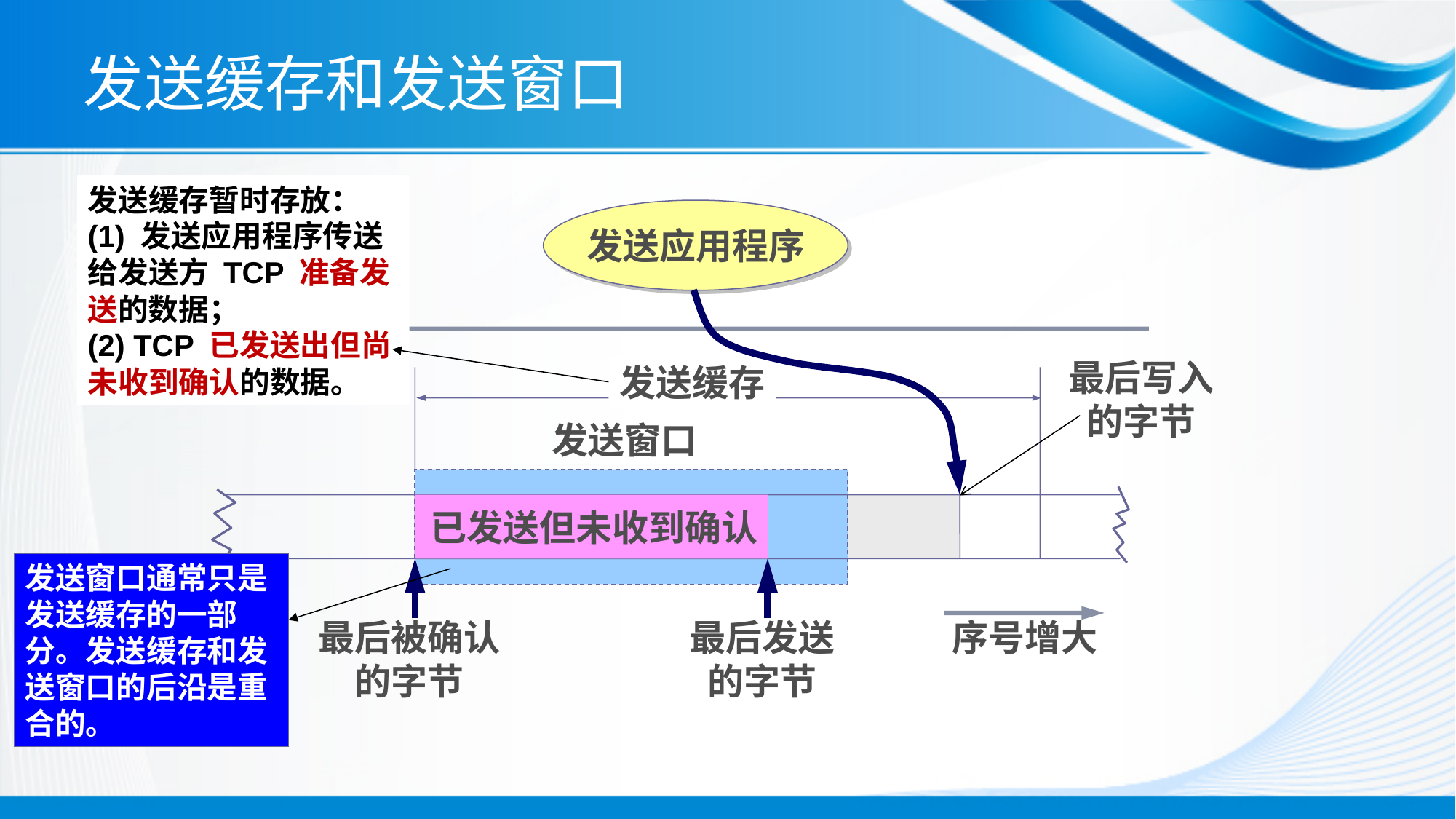

# 发送缓存和发送窗口
发送缓存暂时存放：
(1) 发送应用程序传送给发送方 TCP 准备发送的数据；
(2) TCP 已发送出但尚未收到确认的数据。
发送应用程序

TCP

最后写入
的字节
发送缓存

发送窗口

已发送但未收到确认
发送窗口通常只是发送缓存的一部分。发送缓存和发送窗口的后沿是重合的。

最后被确认
的字节
最后发送
的字节
序号增大